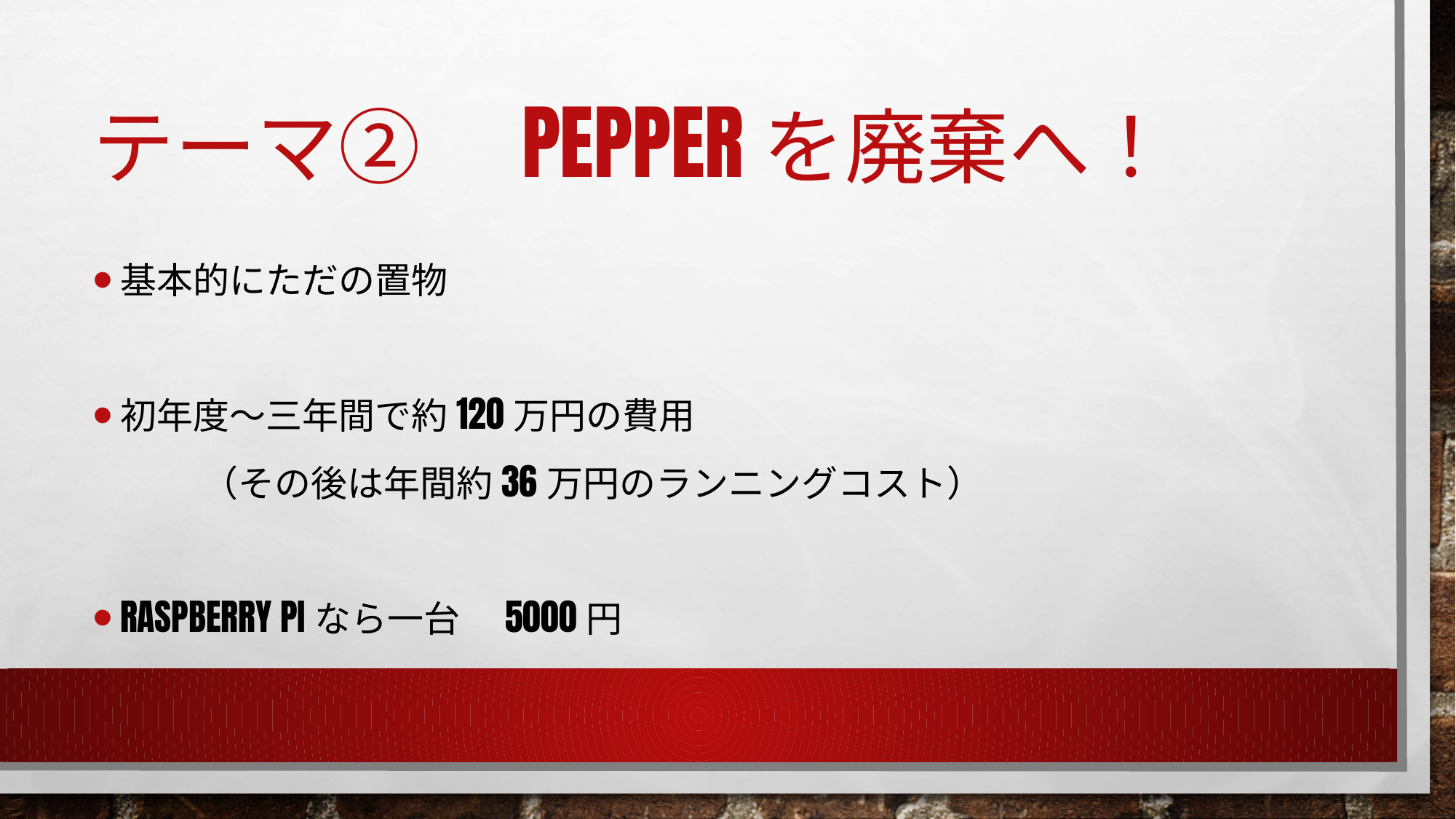

# テーマ②　Pepperを廃棄へ！
基本的にただの置物

初年度～三年間で約120万円の費用
	（その後は年間約36万円のランニングコスト）

Raspberry Piなら一台　5000円